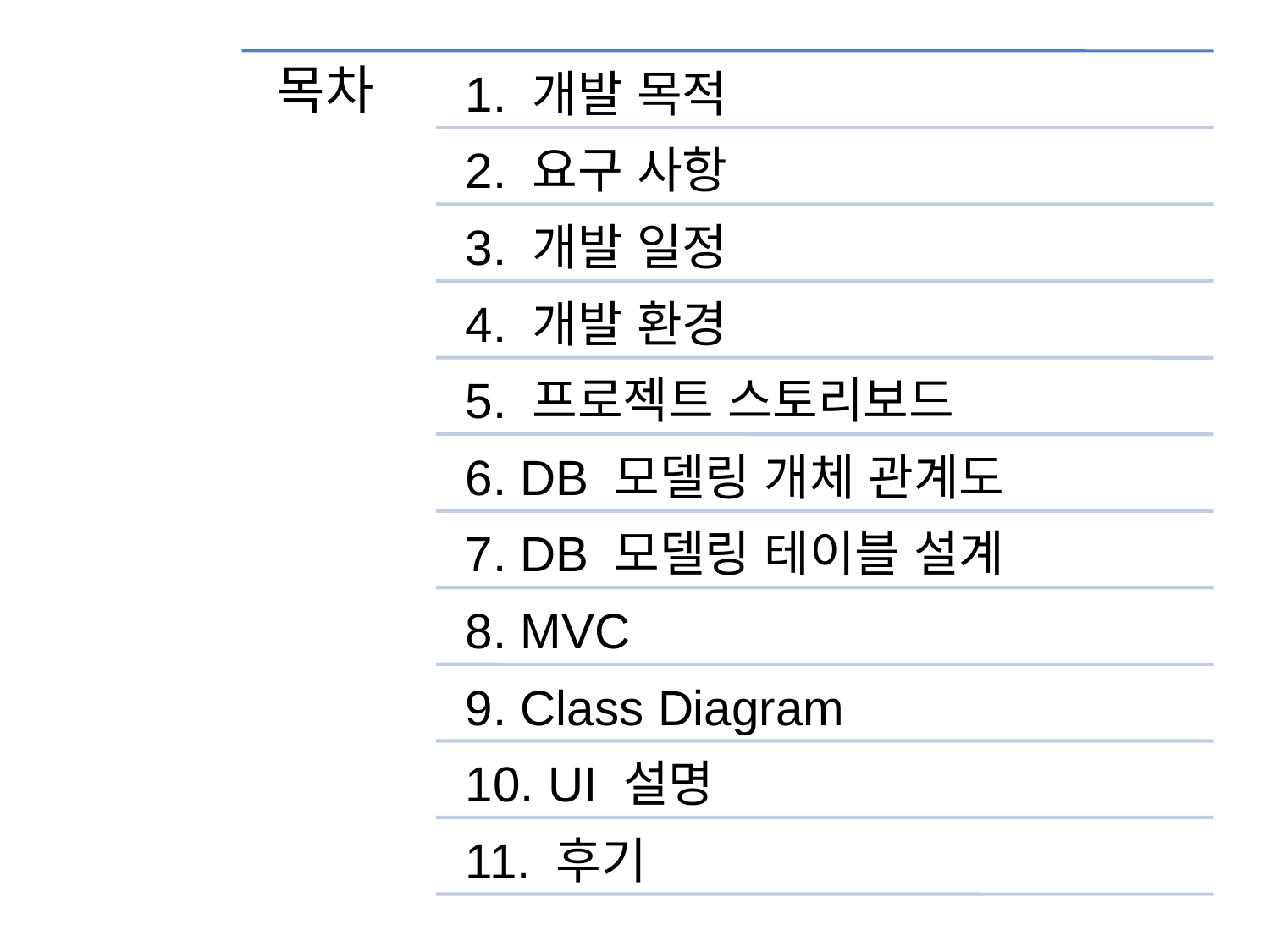

목차
1. 개발 목적
2. 요구 사항
3. 개발 일정
4. 개발 환경
5. 프로젝트 스토리보드
6. DB 모델링 개체 관계도
7. DB 모델링 테이블 설계
8. MVC
9. Class Diagram
10. UI 설명
11. 후기